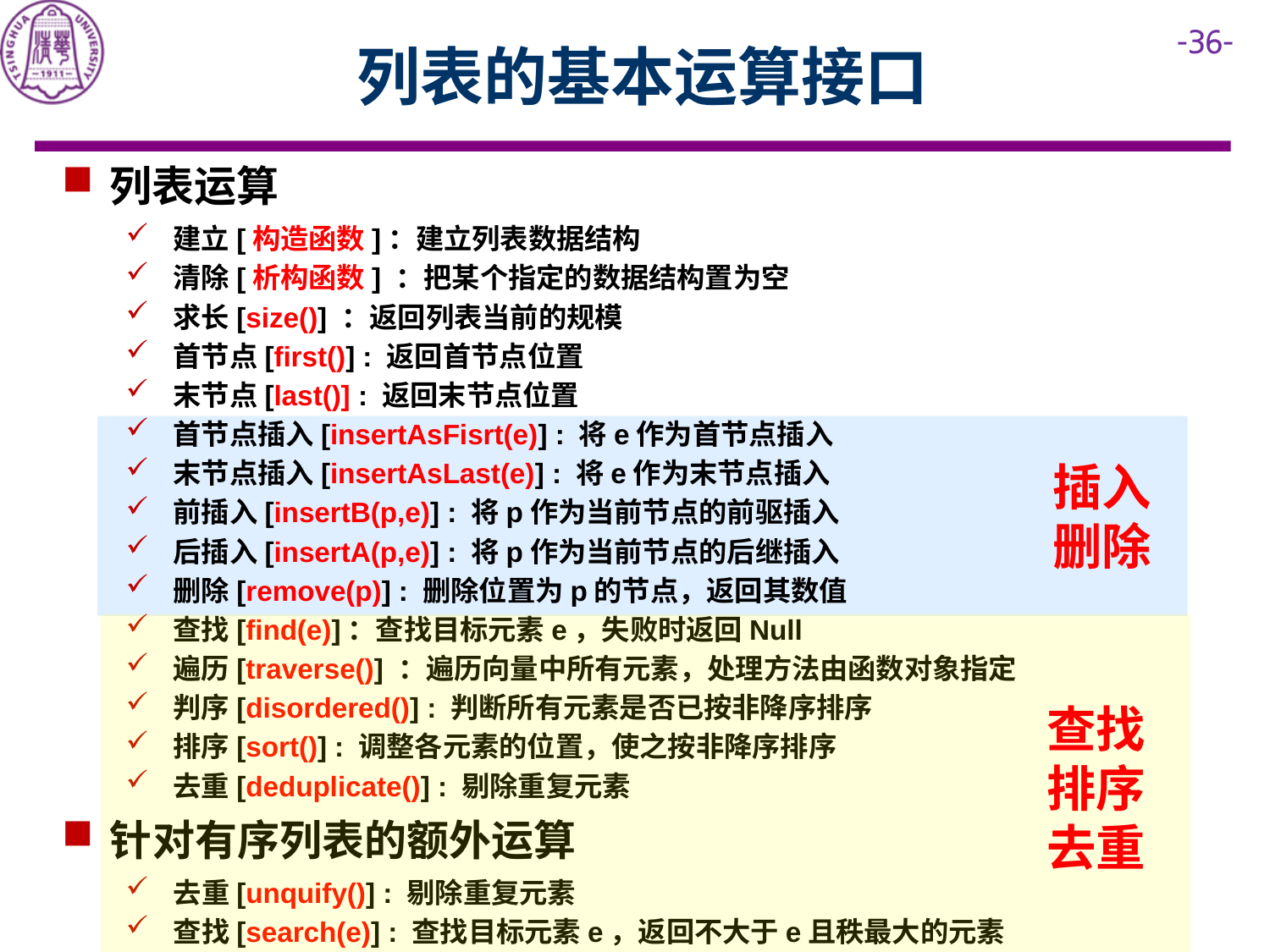

# 列表的基本运算接口
列表运算
建立[构造函数]：建立列表数据结构
清除[析构函数] ：把某个指定的数据结构置为空
求长[size()] ：返回列表当前的规模
首节点[first()] : 返回首节点位置
末节点[last()] : 返回末节点位置
首节点插入[insertAsFisrt(e)] : 将e作为首节点插入
末节点插入[insertAsLast(e)] : 将e作为末节点插入
前插入[insertB(p,e)] : 将p作为当前节点的前驱插入
后插入[insertA(p,e)] : 将p作为当前节点的后继插入
删除[remove(p)] : 删除位置为p的节点，返回其数值
查找[find(e)]：查找目标元素e，失败时返回Null
遍历[traverse()] ：遍历向量中所有元素，处理方法由函数对象指定
判序[disordered()] : 判断所有元素是否已按非降序排序
排序[sort()] : 调整各元素的位置，使之按非降序排序
去重[deduplicate()] : 剔除重复元素

插入删除

查找排序去重
针对有序列表的额外运算
去重[unquify()] : 剔除重复元素
查找[search(e)] : 查找目标元素e，返回不大于e且秩最大的元素